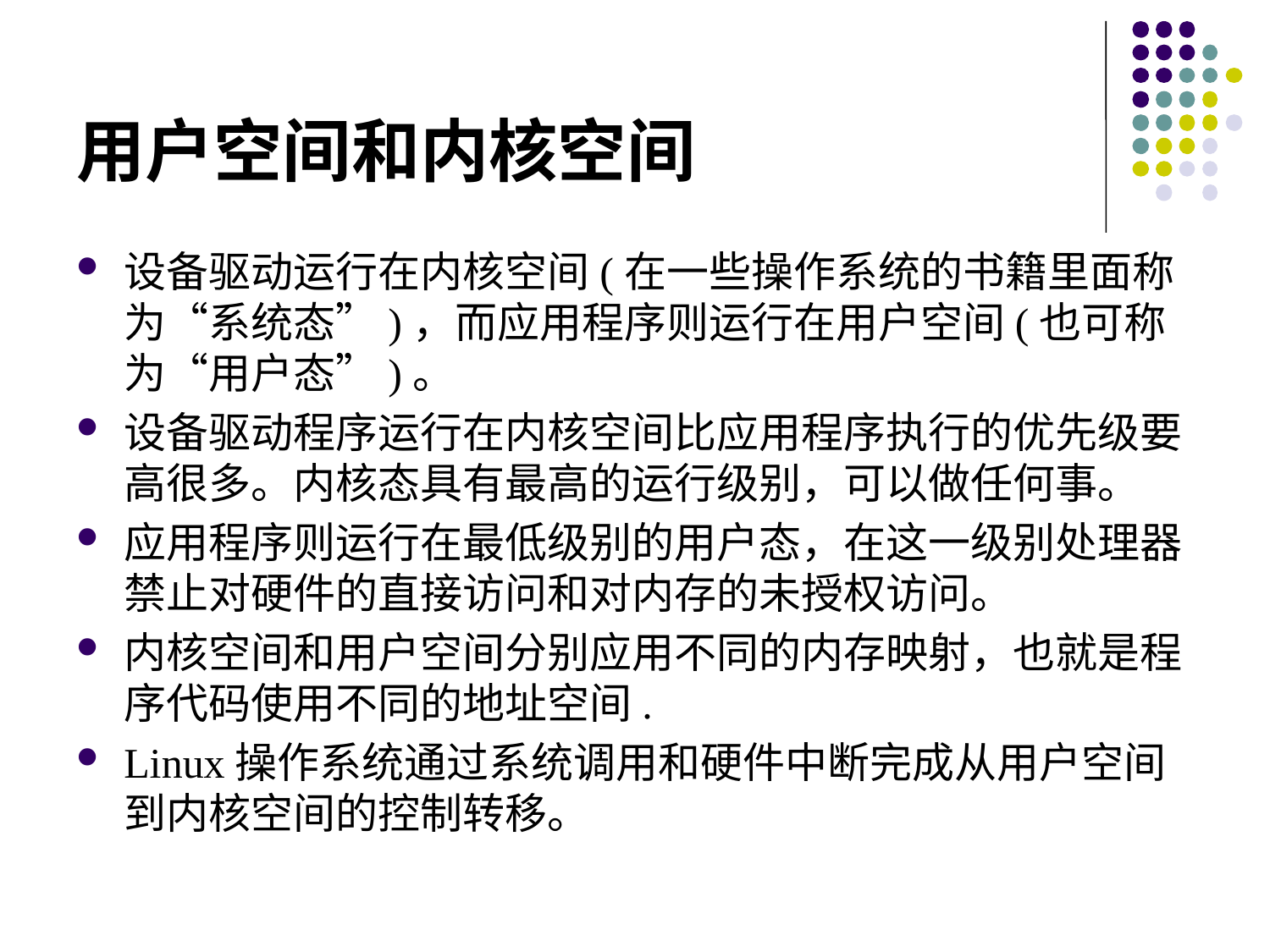

# 用户空间和内核空间
设备驱动运行在内核空间(在一些操作系统的书籍里面称为“系统态”)，而应用程序则运行在用户空间(也可称为“用户态”)。
设备驱动程序运行在内核空间比应用程序执行的优先级要高很多。内核态具有最高的运行级别，可以做任何事。
应用程序则运行在最低级别的用户态，在这一级别处理器禁止对硬件的直接访问和对内存的未授权访问。
内核空间和用户空间分别应用不同的内存映射，也就是程序代码使用不同的地址空间.
Linux操作系统通过系统调用和硬件中断完成从用户空间到内核空间的控制转移。